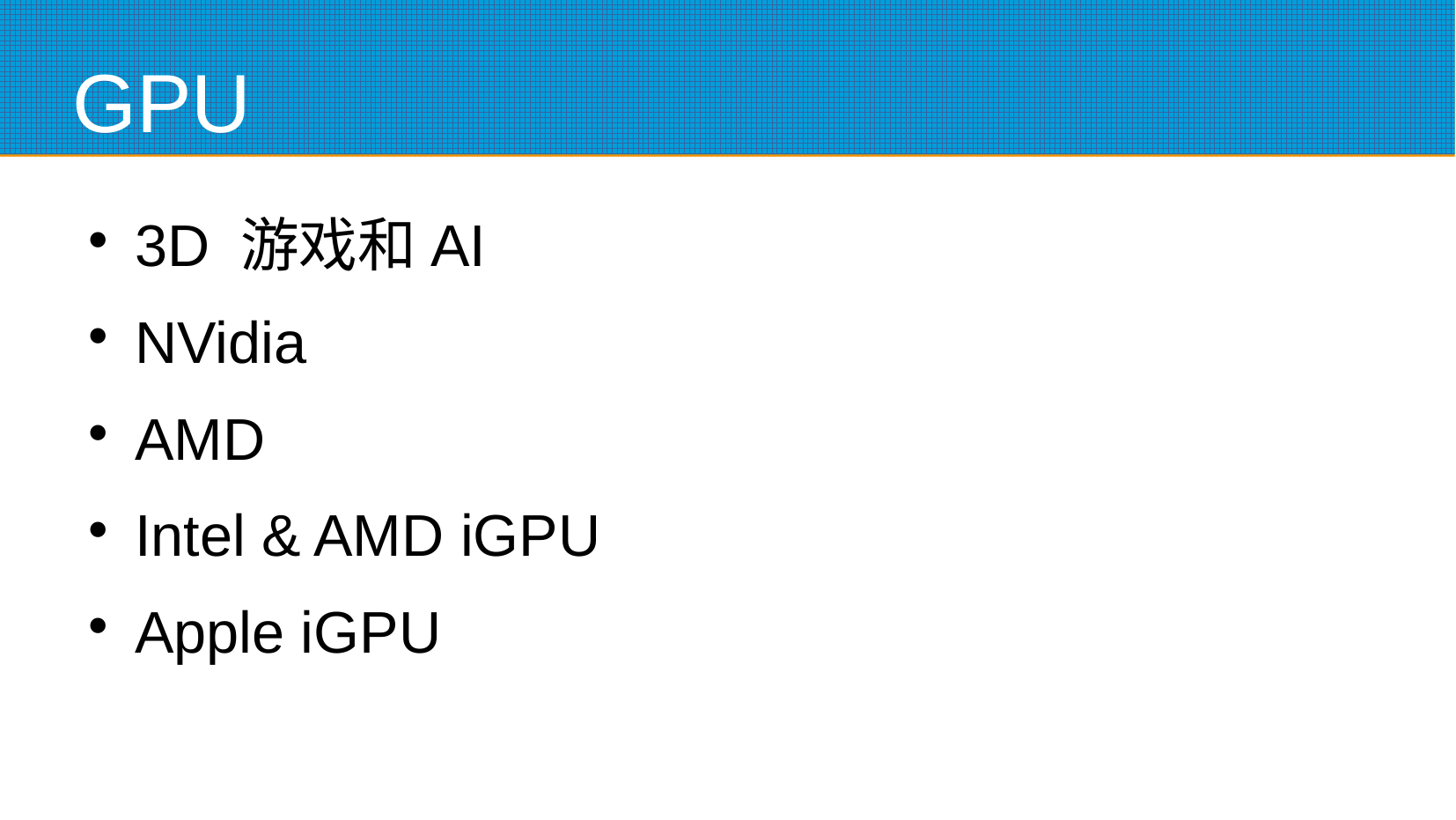

# GPU
3D 游戏和AI
NVidia
AMD
Intel & AMD iGPU
Apple iGPU